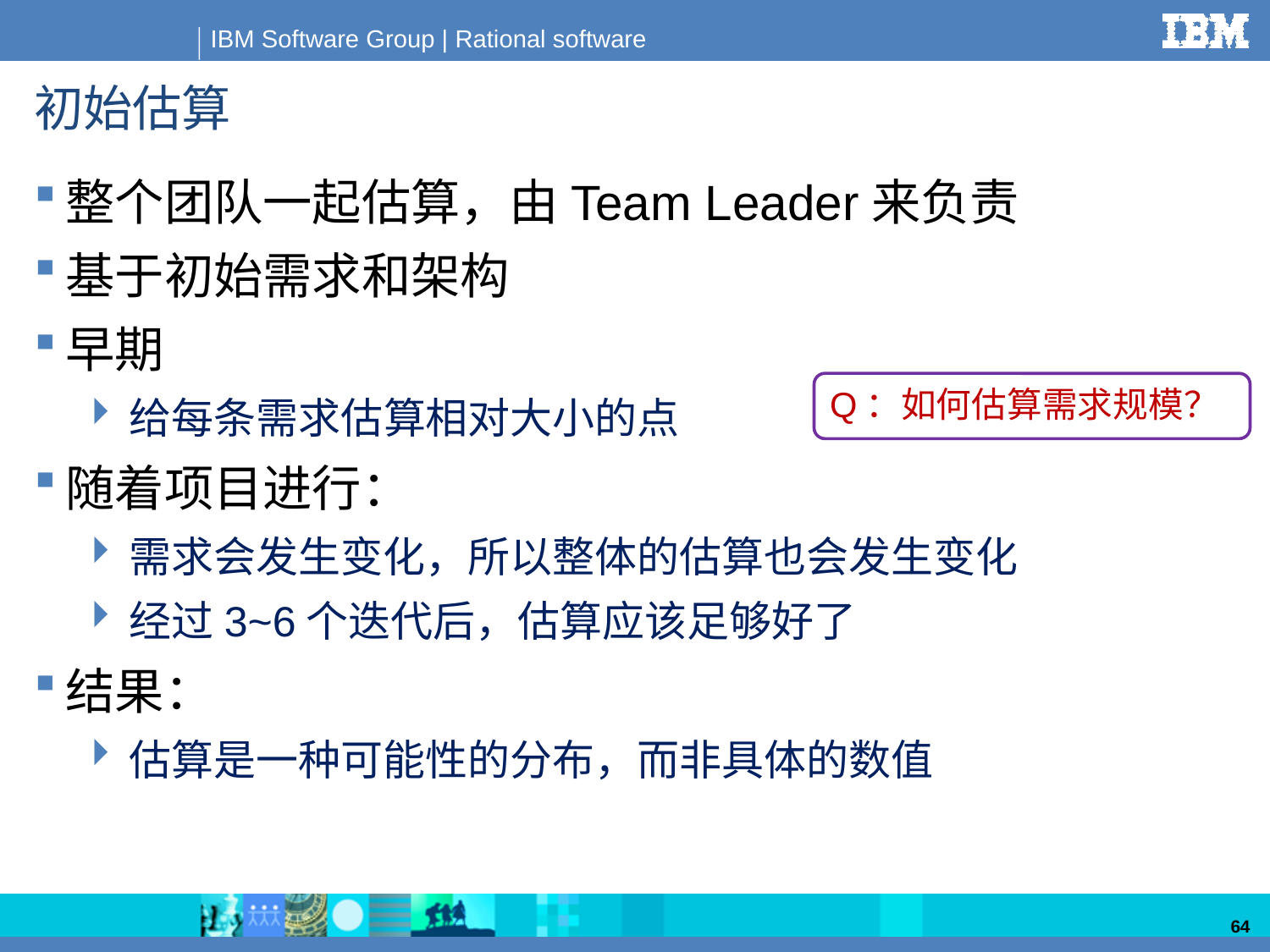

# 初始估算
整个团队一起估算，由Team Leader来负责
基于初始需求和架构
早期
给每条需求估算相对大小的点
随着项目进行：
需求会发生变化，所以整体的估算也会发生变化
经过3~6个迭代后，估算应该足够好了
结果：
估算是一种可能性的分布，而非具体的数值
Q：如何估算需求规模？
64